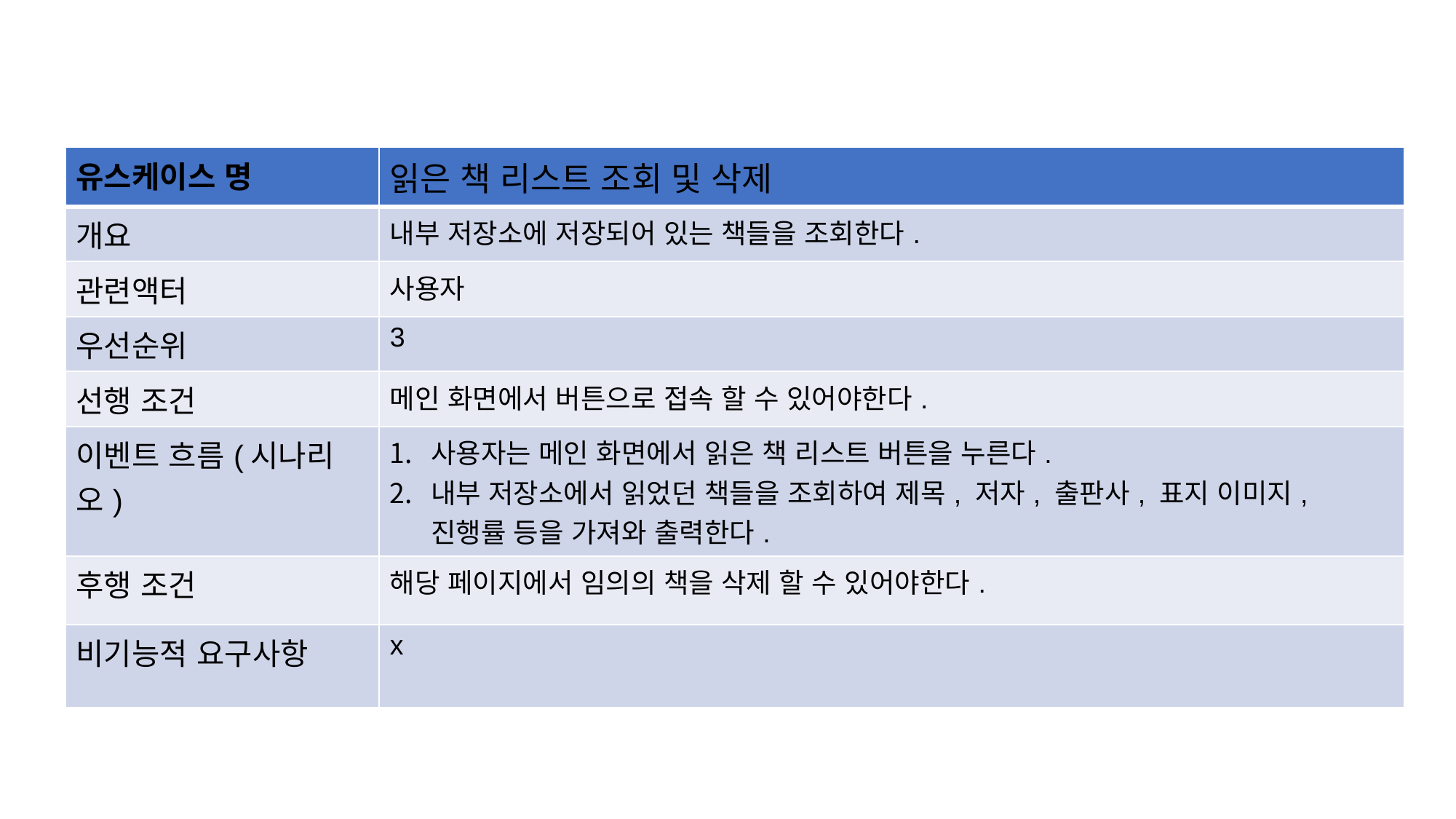

| 유스케이스 명 | 읽은 책 리스트 조회 및 삭제 |
| --- | --- |
| 개요 | 내부 저장소에 저장되어 있는 책들을 조회한다. |
| 관련액터 | 사용자 |
| 우선순위 | 3 |
| 선행 조건 | 메인 화면에서 버튼으로 접속 할 수 있어야한다. |
| 이벤트 흐름(시나리오) | 사용자는 메인 화면에서 읽은 책 리스트 버튼을 누른다. 내부 저장소에서 읽었던 책들을 조회하여 제목, 저자, 출판사, 표지 이미지, 진행률 등을 가져와 출력한다. |
| 후행 조건 | 해당 페이지에서 임의의 책을 삭제 할 수 있어야한다. |
| 비기능적 요구사항 | x |